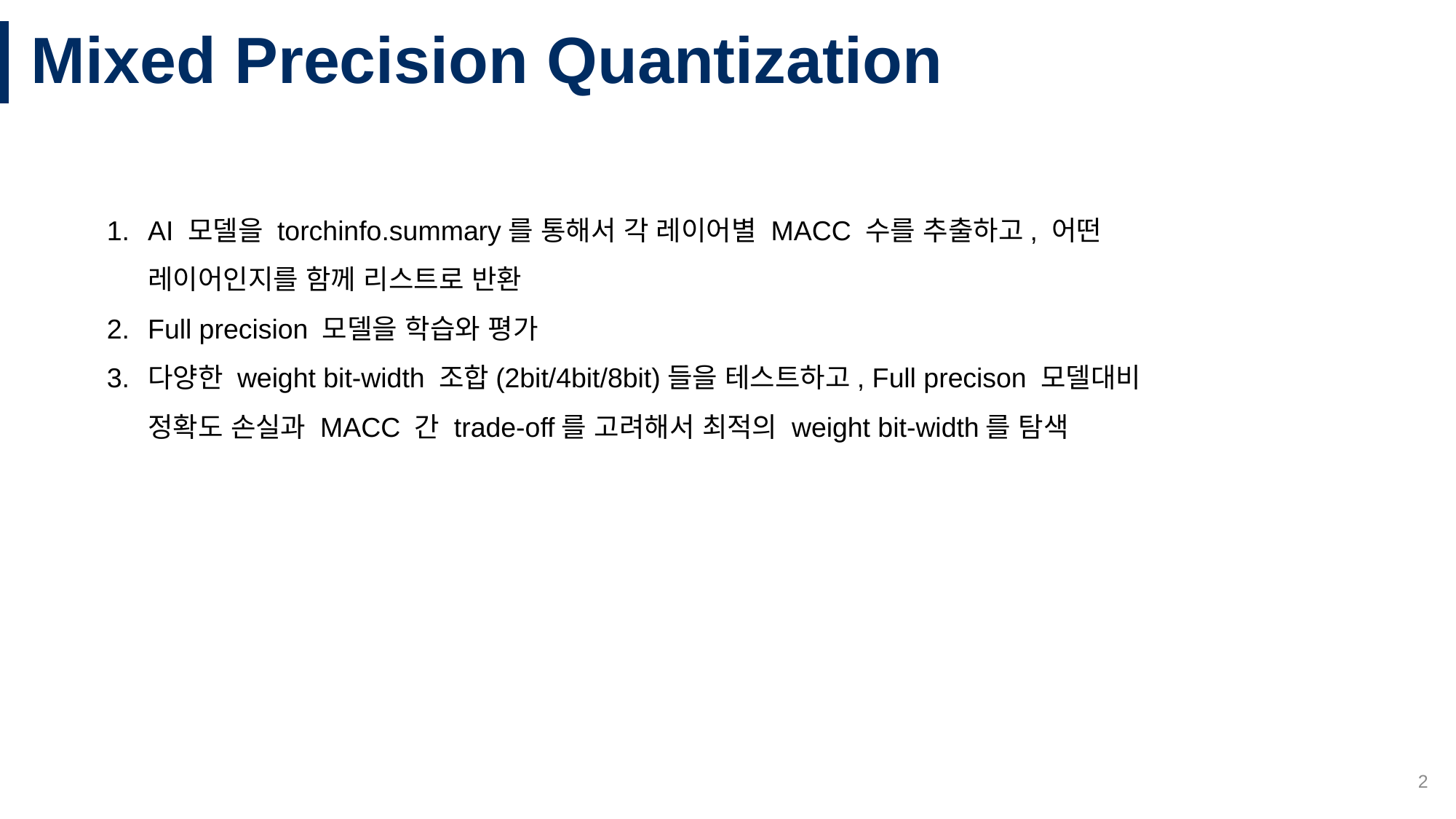

# Mixed Precision Quantization
AI 모델을 torchinfo.summary를 통해서 각 레이어별 MACC 수를 추출하고, 어떤 레이어인지를 함께 리스트로 반환
Full precision 모델을 학습와 평가
다양한 weight bit-width 조합(2bit/4bit/8bit)들을 테스트하고, Full precison 모델대비 정확도 손실과 MACC 간 trade-off를 고려해서 최적의 weight bit-width를 탐색
2